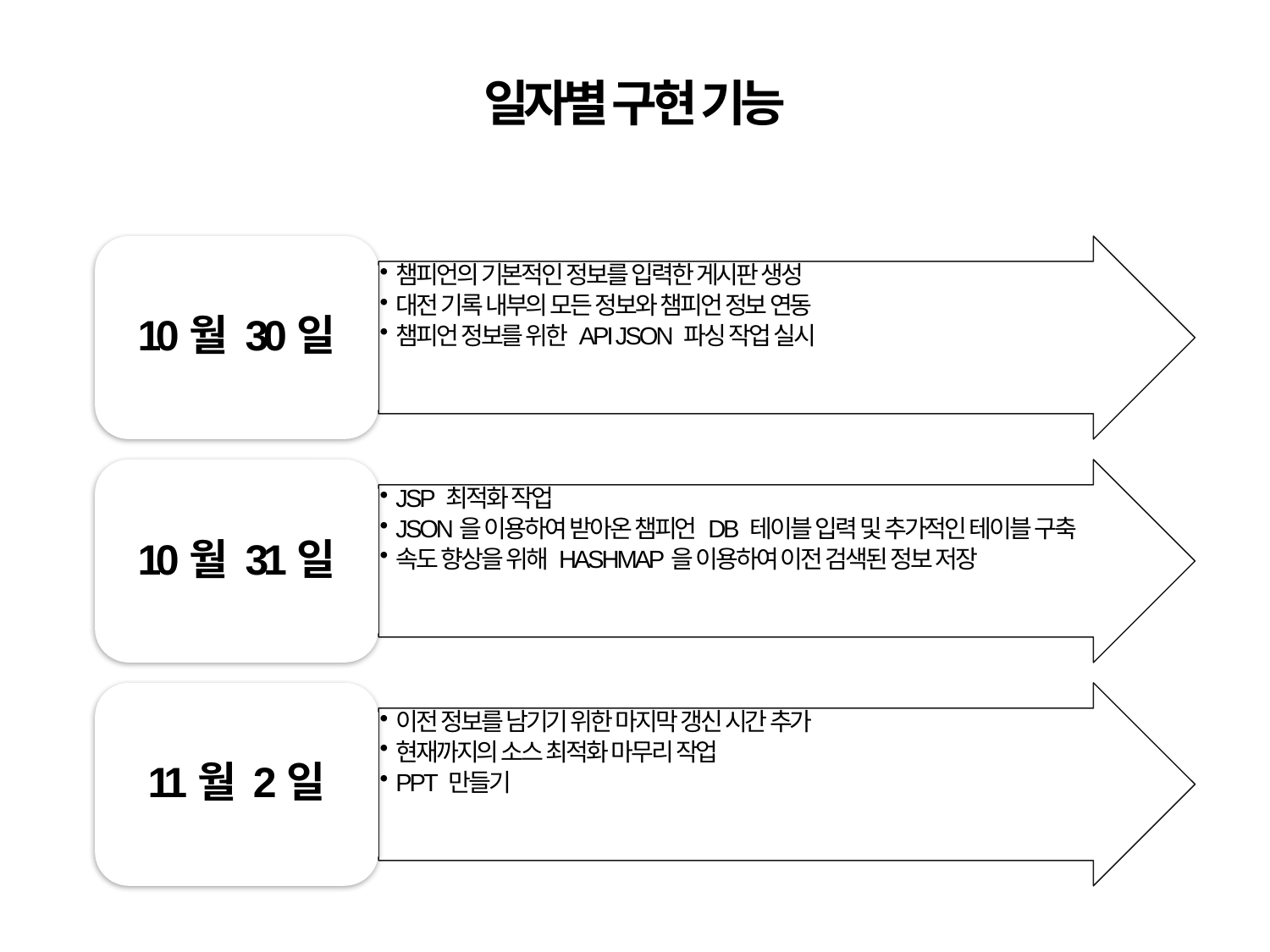

일자별 구현 기능
챔피언의 기본적인 정보를 입력한 게시판 생성
대전 기록 내부의 모든 정보와 챔피언 정보 연동
챔피언 정보를 위한 API JSON 파싱 작업 실시
10월 30일
JSP 최적화 작업
JSON을 이용하여 받아온 챔피언 DB 테이블 입력 및 추가적인 테이블 구축
속도 향상을 위해 HASHMAP을 이용하여 이전 검색된 정보 저장
10월 31일
이전 정보를 남기기 위한 마지막 갱신 시간 추가
현재까지의 소스 최적화 마무리 작업
PPT 만들기
11월 2일